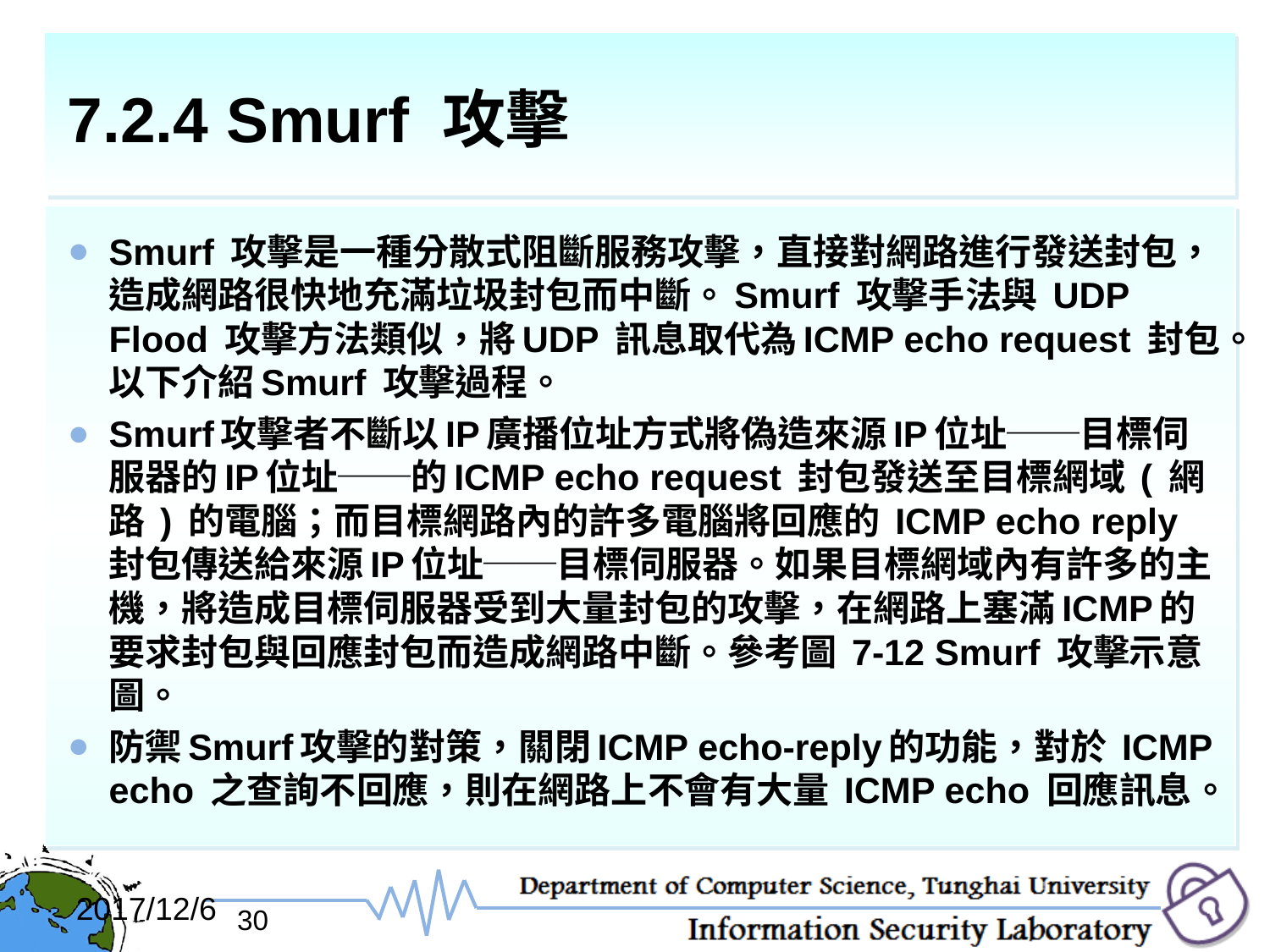

# 7.2.4 Smurf 攻擊
Smurf 攻擊是一種分散式阻斷服務攻擊，直接對網路進行發送封包，造成網路很快地充滿垃圾封包而中斷。Smurf 攻擊手法與 UDP Flood 攻擊方法類似，將UDP 訊息取代為ICMP echo request 封包。以下介紹Smurf 攻擊過程。
Smurf攻擊者不斷以IP廣播位址方式將偽造來源IP位址──目標伺服器的IP位址──的ICMP echo request 封包發送至目標網域 ( 網路 ) 的電腦；而目標網路內的許多電腦將回應的 ICMP echo reply 封包傳送給來源IP位址──目標伺服器。如果目標網域內有許多的主機，將造成目標伺服器受到大量封包的攻擊，在網路上塞滿ICMP的要求封包與回應封包而造成網路中斷。參考圖 7-12 Smurf 攻擊示意圖。
防禦Smurf攻擊的對策，關閉ICMP echo-reply的功能，對於 ICMP echo 之查詢不回應，則在網路上不會有大量 ICMP echo 回應訊息。
2017/12/6
30